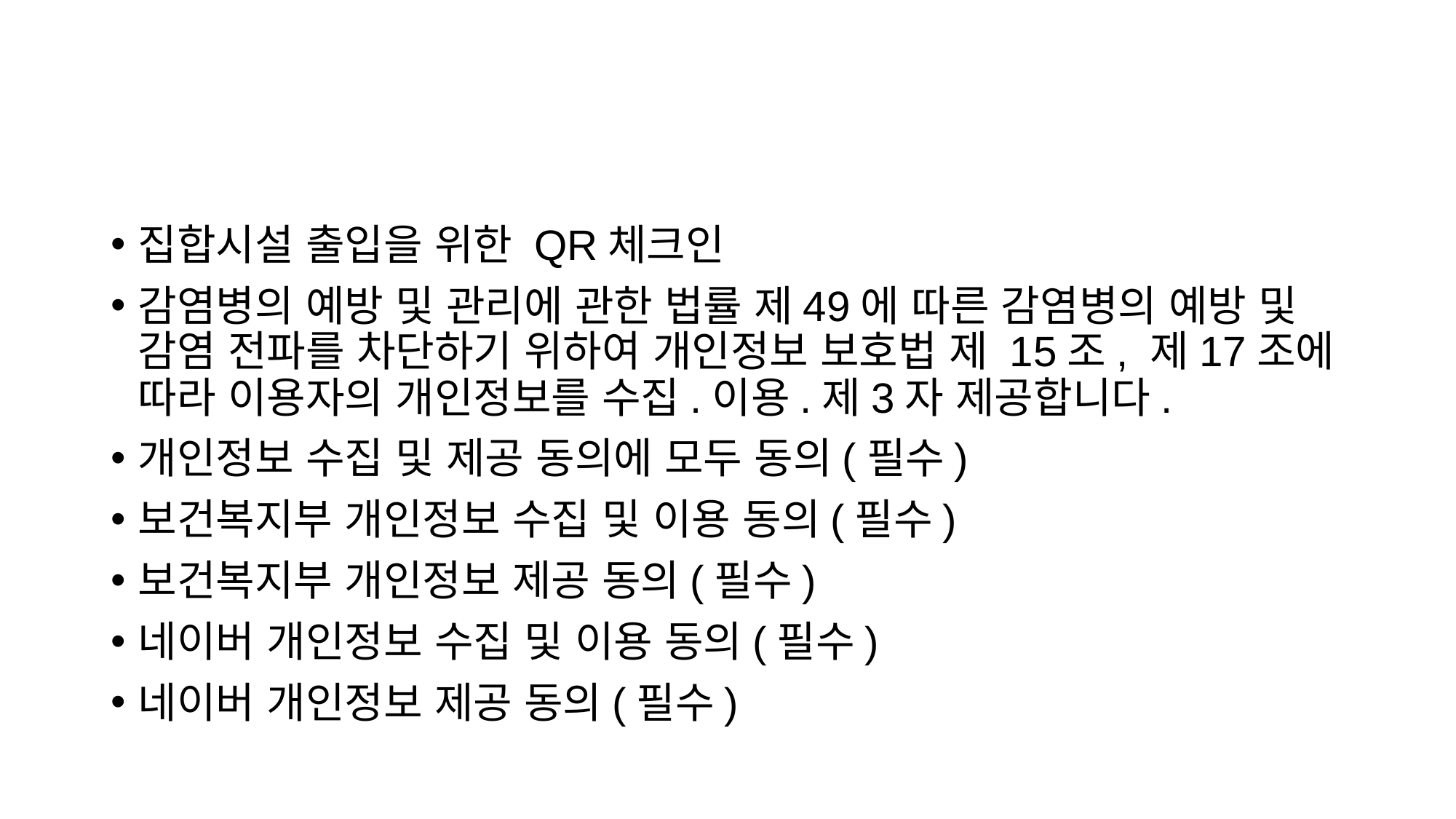

#
집합시설 출입을 위한 QR체크인
감염병의 예방 및 관리에 관한 법률 제49에 따른 감염병의 예방 및 감염 전파를 차단하기 위하여 개인정보 보호법 제 15조, 제17조에 따라 이용자의 개인정보를 수집.이용.제3자 제공합니다.
개인정보 수집 및 제공 동의에 모두 동의(필수)
보건복지부 개인정보 수집 및 이용 동의(필수)
보건복지부 개인정보 제공 동의(필수)
네이버 개인정보 수집 및 이용 동의(필수)
네이버 개인정보 제공 동의(필수)